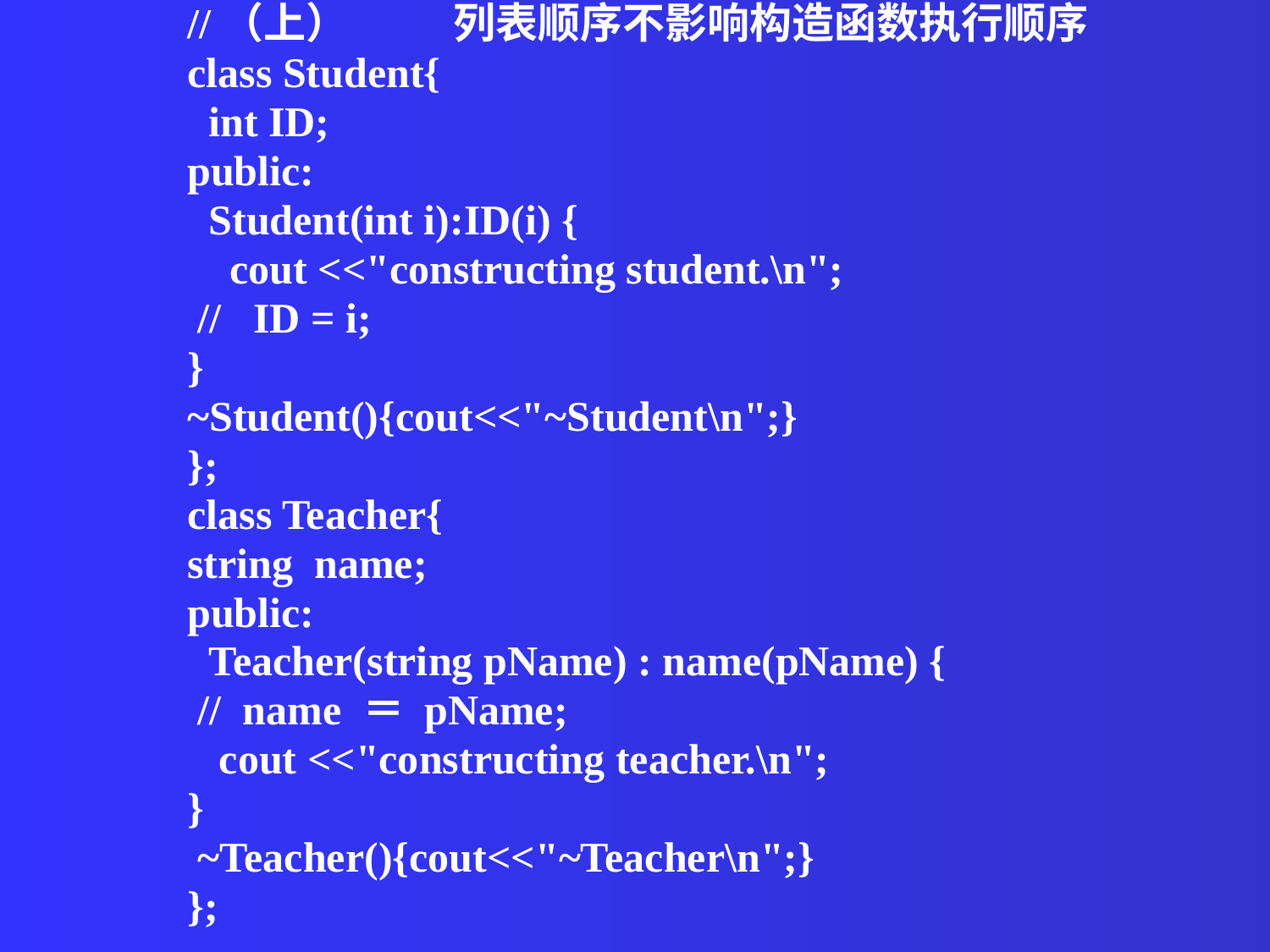

//（上）           列表顺序不影响构造函数执行顺序
class Student{
  int ID;
public:
  Student(int i):ID(i) {
    cout <<"constructing student.\n";
 //   ID = i;
}
~Student(){cout<<"~Student\n";}
};
class Teacher{
string  name;
public:
  Teacher(string pName) : name(pName) {
 //  name ＝ pName;
   cout <<"constructing teacher.\n";
}
 ~Teacher(){cout<<"~Teacher\n";}
};